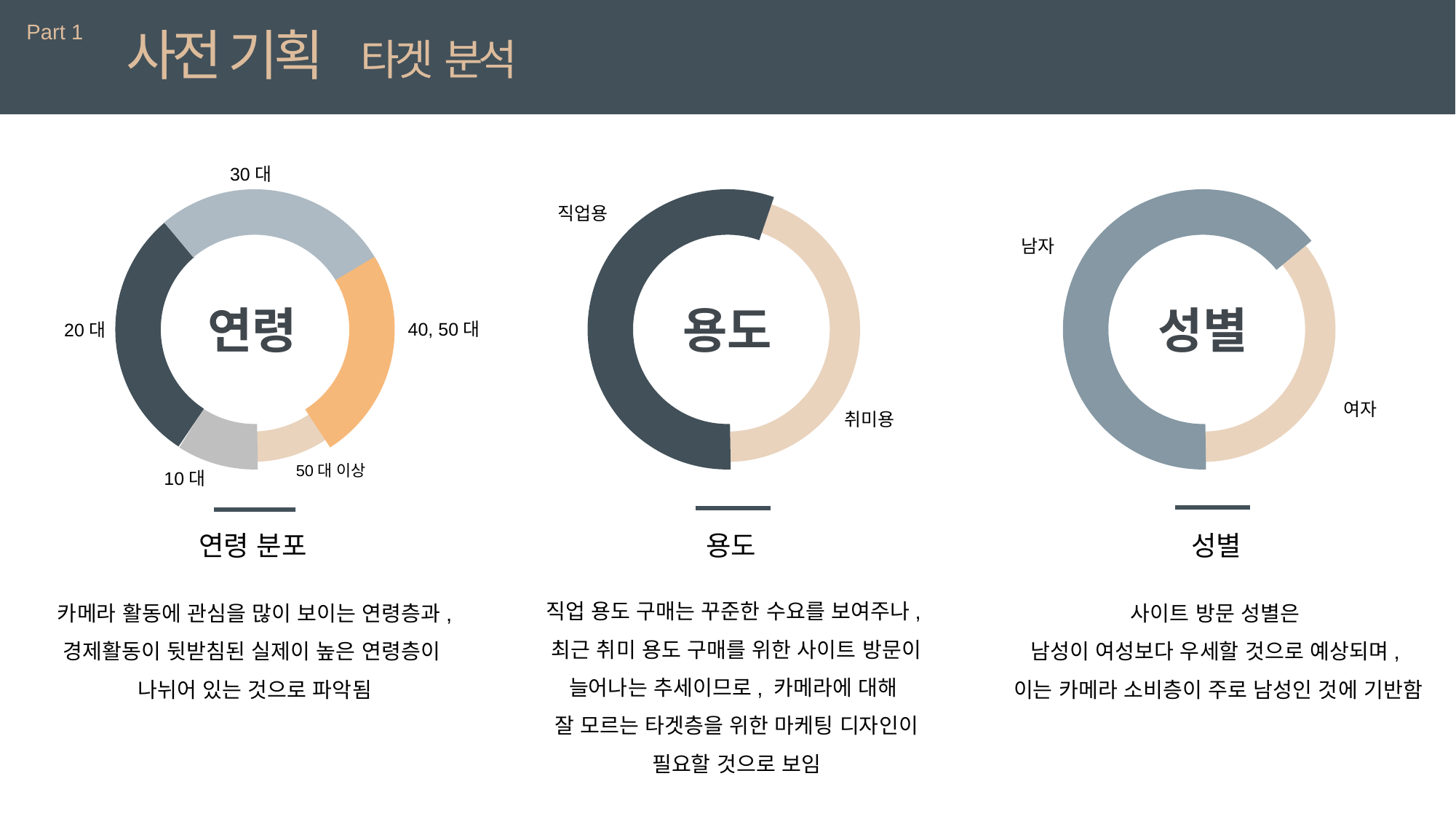

Part 1
사전 기획   타겟  분석
30대
직업용

남자
연령
용도
성별
40, 50대
20대
여자
취미용
50대 이상
10대

연령 분포
용도
성별
직업 용도 구매는 꾸준한 수요를 보여주나,
최근 취미 용도 구매를 위한 사이트 방문이 늘어나는 추세이므로, 카메라에 대해
잘 모르는 타겟층을 위한 마케팅 디자인이 필요할 것으로 보임
카메라 활동에 관심을 많이 보이는 연령층과,
경제활동이 뒷받침된 실제이 높은 연령층이
나뉘어 있는 것으로 파악됨
사이트 방문 성별은
남성이 여성보다 우세할 것으로 예상되며,
이는 카메라 소비층이 주로 남성인 것에 기반함